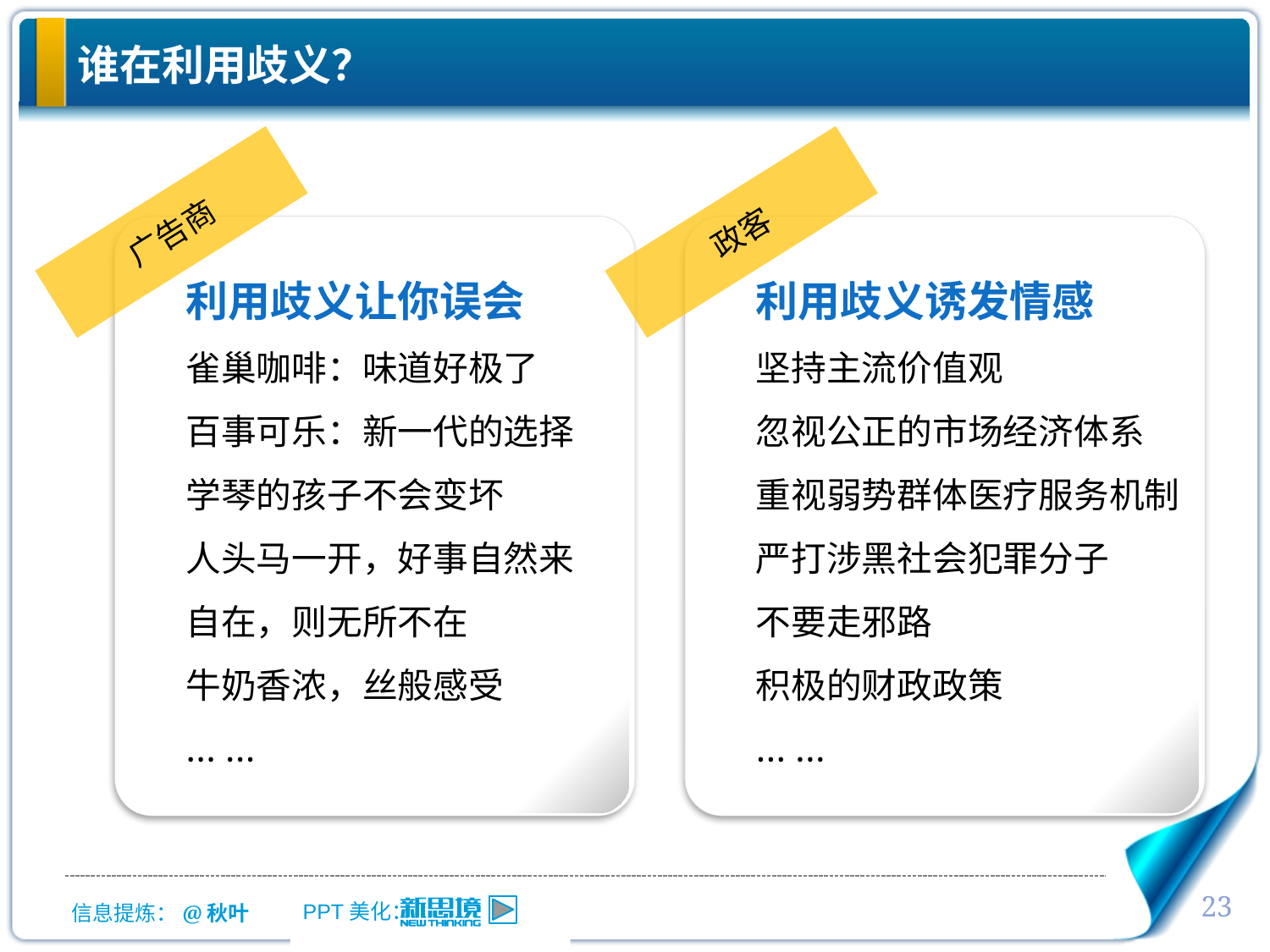

# 谁在利用歧义？
广告商
政客
利用歧义让你误会
雀巢咖啡：味道好极了
百事可乐：新一代的选择
学琴的孩子不会变坏
人头马一开，好事自然来
自在，则无所不在
牛奶香浓，丝般感受
… …

利用歧义诱发情感
坚持主流价值观
忽视公正的市场经济体系
重视弱势群体医疗服务机制
严打涉黑社会犯罪分子
不要走邪路
积极的财政政策
… …

23